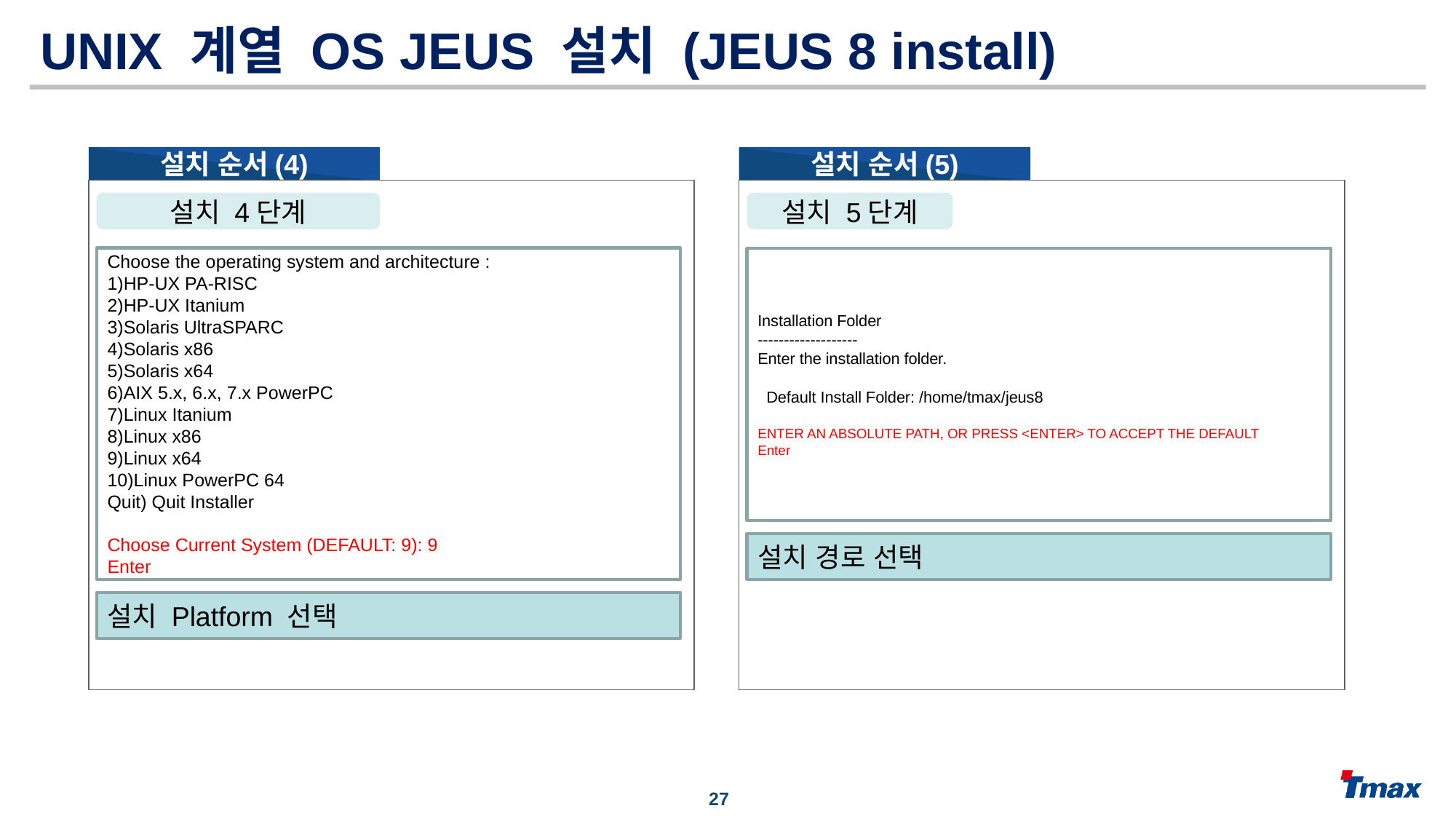

UNIX 계열 OS JEUS 설치 (JEUS 8 install)
설치 순서(5)
설치 순서(4)

설치 5단계
설치 4단계
Choose the operating system and architecture :
1)HP-UX PA-RISC
2)HP-UX Itanium
3)Solaris UltraSPARC
4)Solaris x86
5)Solaris x64
6)AIX 5.x, 6.x, 7.x PowerPC
7)Linux Itanium
8)Linux x86
9)Linux x64
10)Linux PowerPC 64
Quit) Quit Installer

Choose Current System (DEFAULT: 9): 9
Enter
Installation Folder
-------------------
Enter the installation folder.

  Default Install Folder: /home/tmax/jeus8

ENTER AN ABSOLUTE PATH, OR PRESS <ENTER> TO ACCEPT THE DEFAULT
Enter
설치 경로 선택
설치 Platform 선택